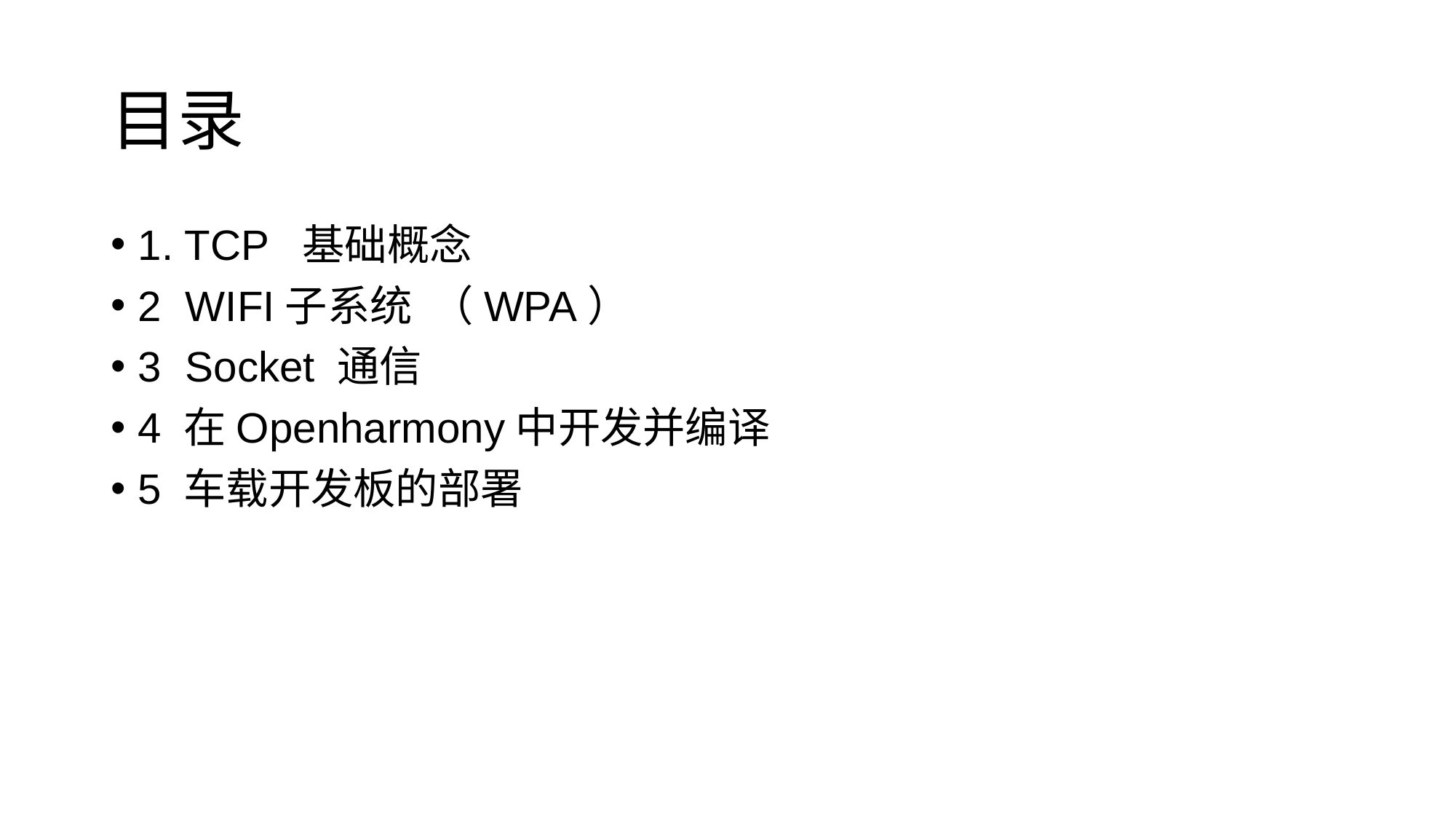

# 目录
1. TCP  基础概念
2  WIFI子系统  （WPA）
3  Socket 通信
4 在Openharmony中开发并编译
5 车载开发板的部署